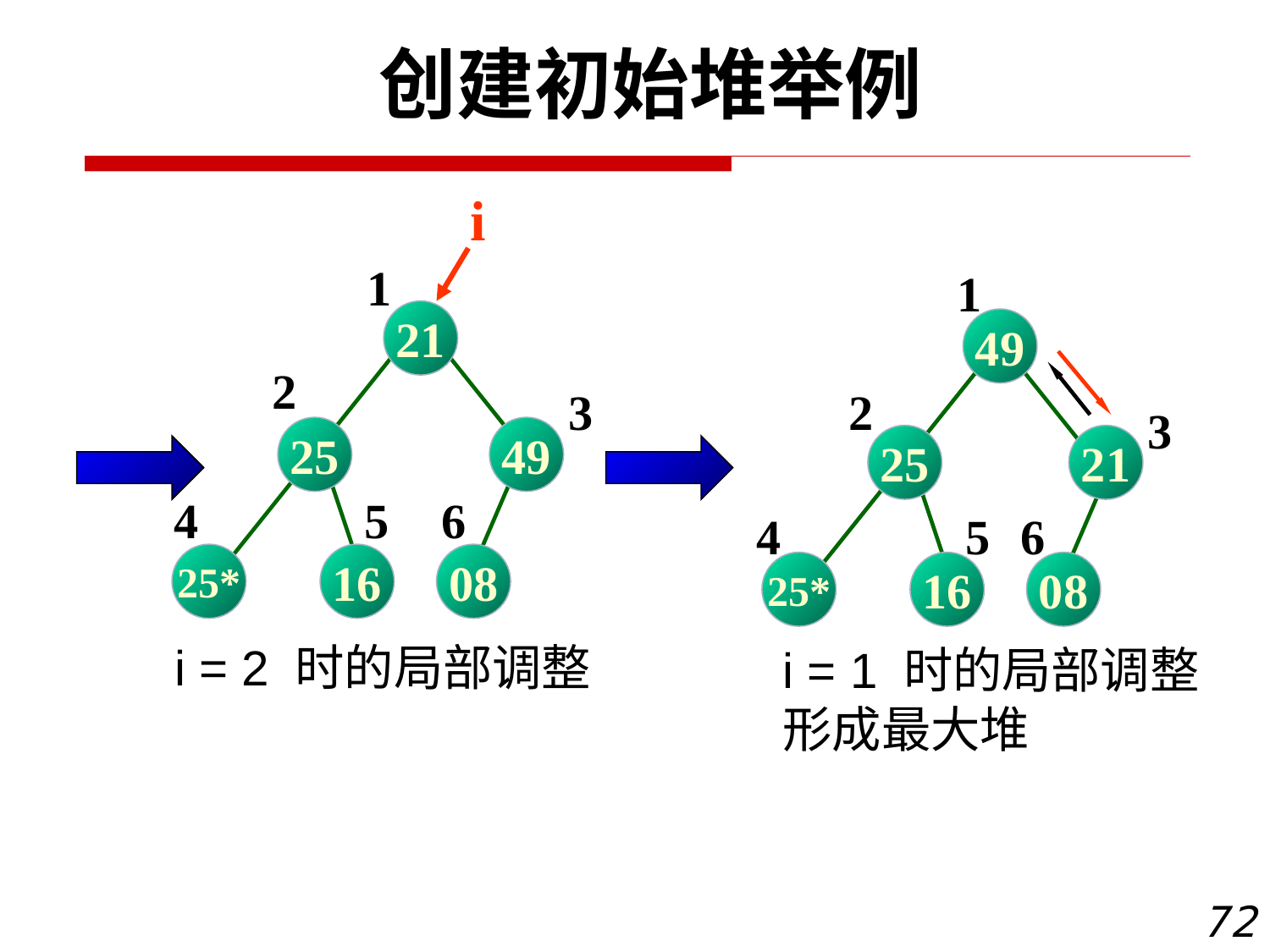

创建初始堆举例
i

1
21

2

3
25
49

4
5
6
25*
16
08
1
49

2
3
25
21

4
5
6
25*
16
08

i = 2 时的局部调整
i = 1 时的局部调整
形成最大堆
72